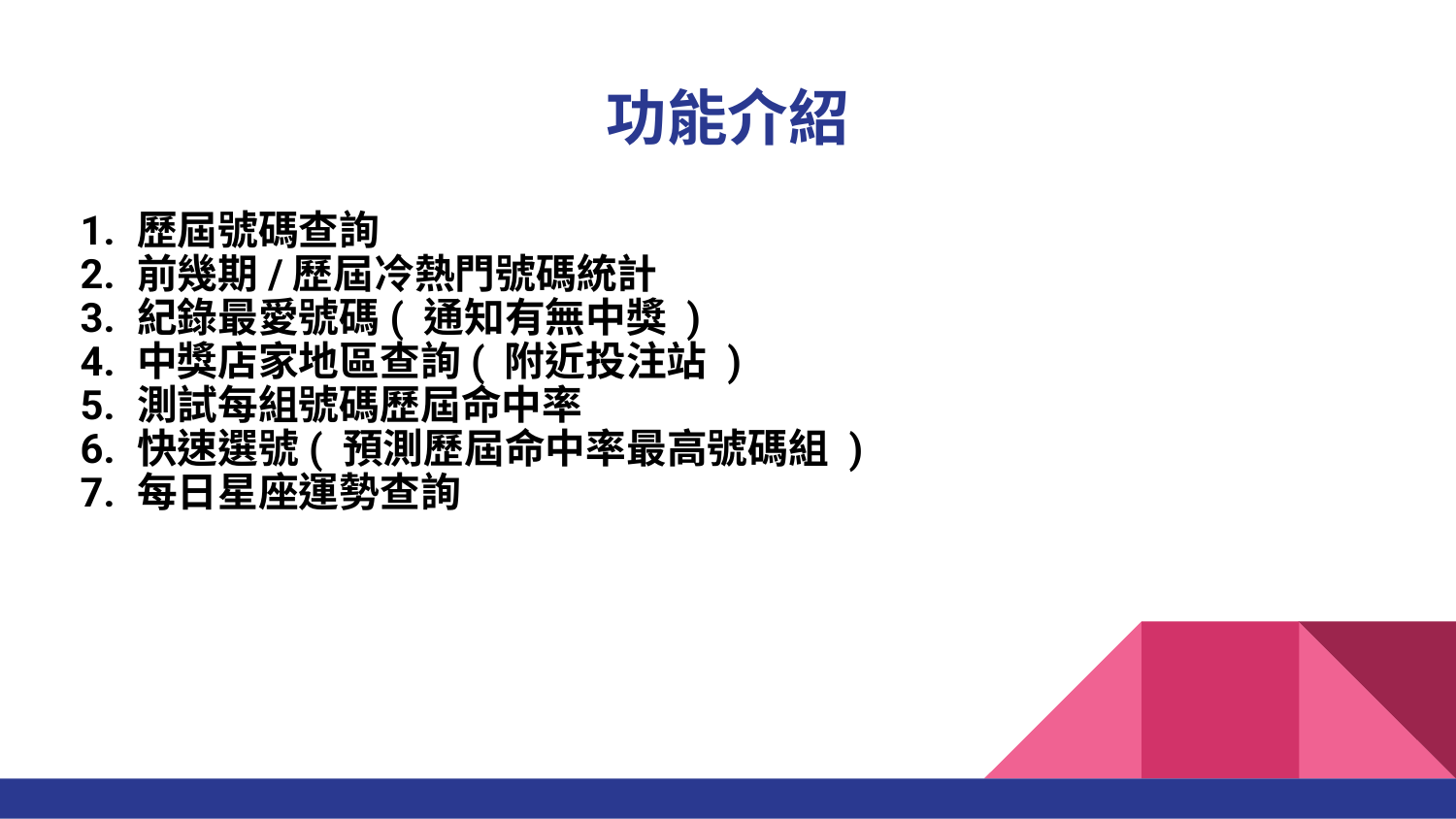

# 功能介紹
歷屆號碼查詢
前幾期/歷屆冷熱門號碼統計
紀錄最愛號碼( 通知有無中獎 )
中獎店家地區查詢( 附近投注站 )
測試每組號碼歷屆命中率
快速選號( 預測歷屆命中率最高號碼組 )
每日星座運勢查詢